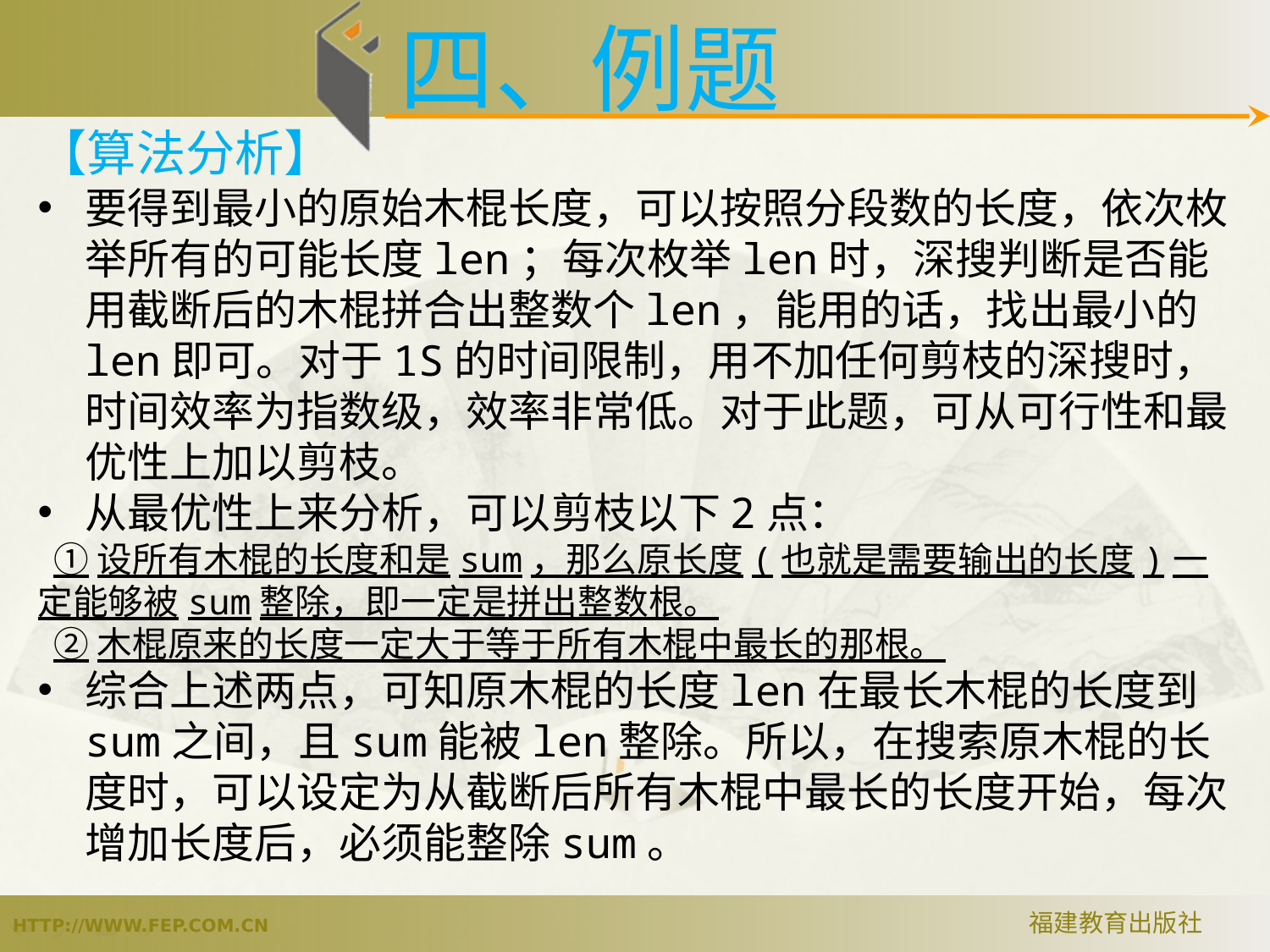

四、例题
【算法分析】
要得到最小的原始木棍长度，可以按照分段数的长度，依次枚举所有的可能长度len；每次枚举len时，深搜判断是否能用截断后的木棍拼合出整数个len，能用的话，找出最小的len即可。对于1S的时间限制，用不加任何剪枝的深搜时，时间效率为指数级，效率非常低。对于此题，可从可行性和最优性上加以剪枝。
从最优性上来分析，可以剪枝以下2点：
  ①设所有木棍的长度和是sum，那么原长度(也就是需要输出的长度)一定能够被sum整除，即一定是拼出整数根。
  ②木棍原来的长度一定大于等于所有木棍中最长的那根。
综合上述两点，可知原木棍的长度len在最长木棍的长度到sum之间，且sum能被len整除。所以，在搜索原木棍的长度时，可以设定为从截断后所有木棍中最长的长度开始，每次增加长度后，必须能整除sum。